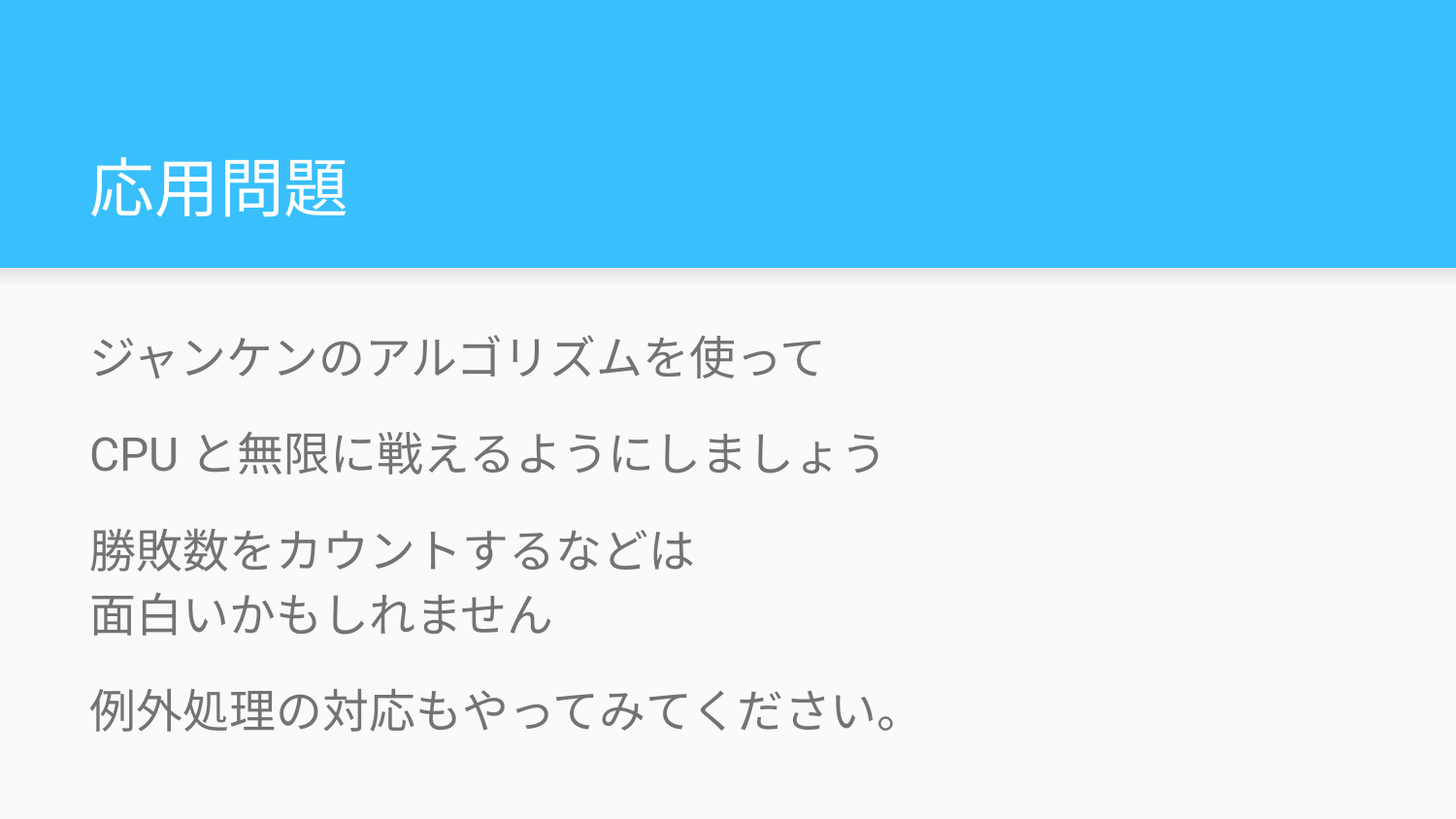

# 応用問題
ジャンケンのアルゴリズムを使って
CPUと無限に戦えるようにしましょう
勝敗数をカウントするなどは
面白いかもしれません
例外処理の対応もやってみてください。